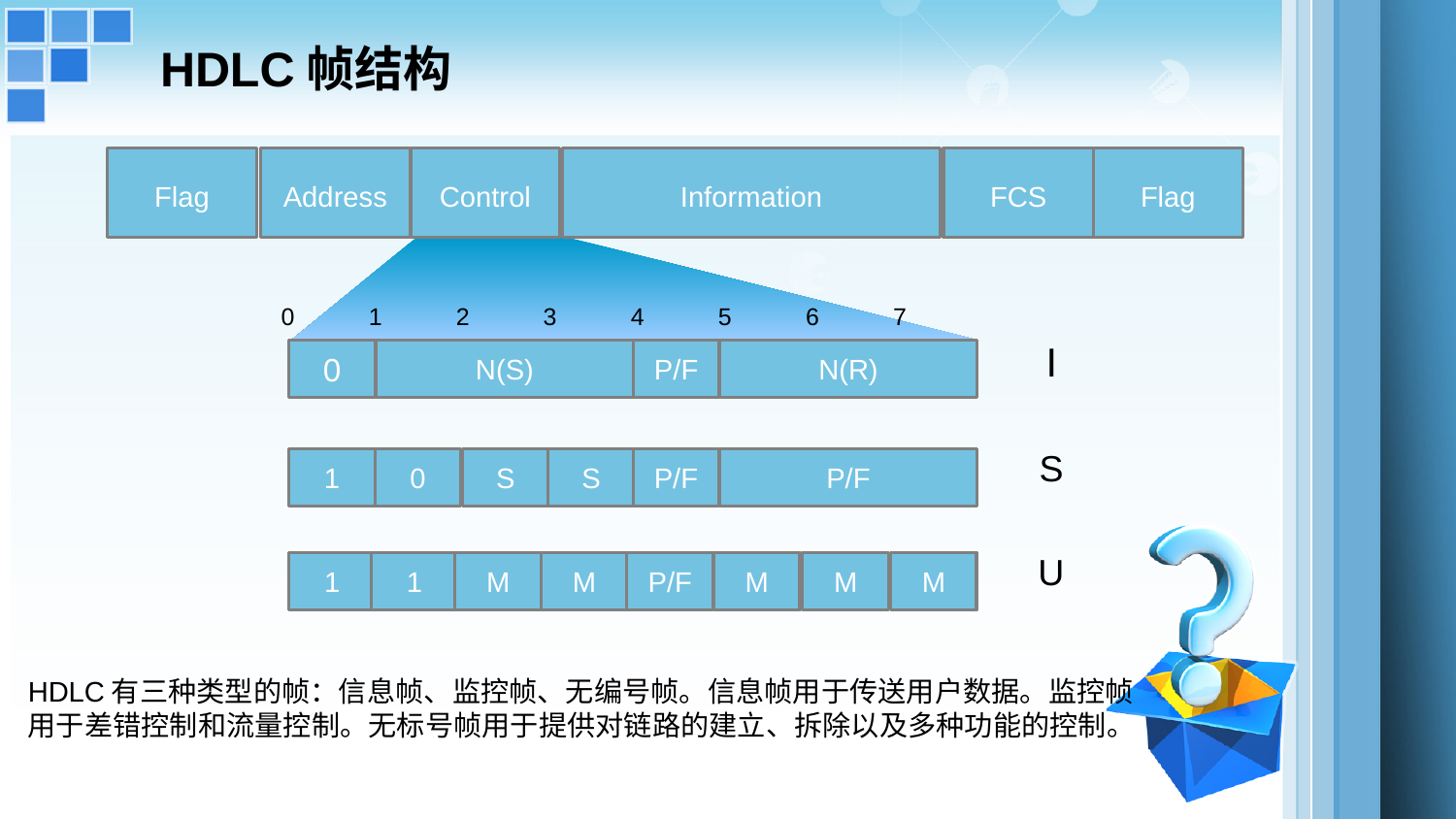

HDLC帧结构
FCS
Flag
Address
Control
Information
Flag

0
1
2
3
4
5
6
7
0
N(S)
P/F
N(R)
I
S
1
0
S
S
P/F
P/F
U
1
1
M
M
P/F
M
M
M
HDLC有三种类型的帧：信息帧、监控帧、无编号帧。信息帧用于传送用户数据。监控帧用于差错控制和流量控制。无标号帧用于提供对链路的建立、拆除以及多种功能的控制。